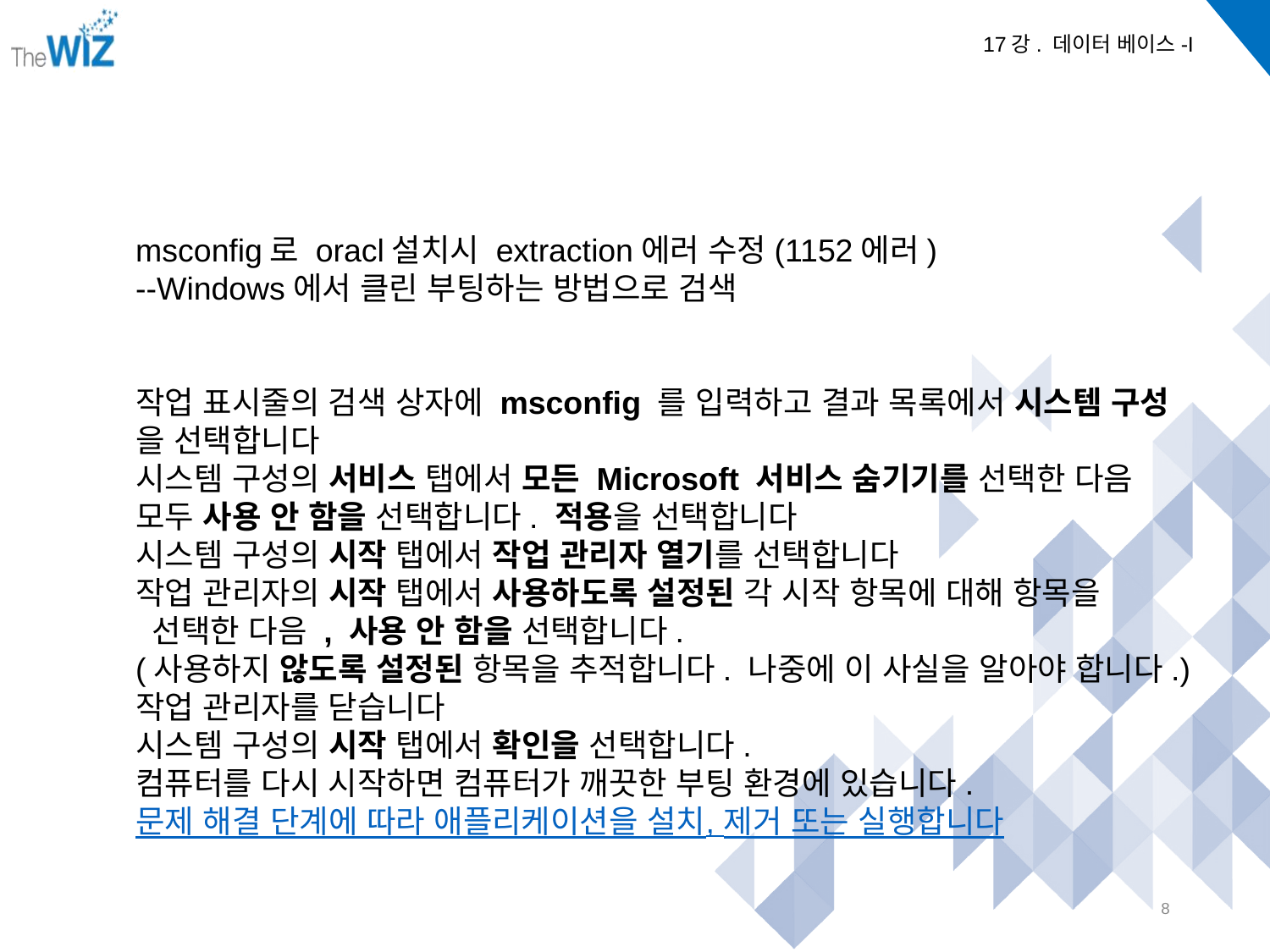

msconfig로 oracl설치시 extraction에러 수정(1152에러)
--Windows에서 클린 부팅하는 방법으로 검색
작업 표시줄의 검색 상자에 msconfig 를 입력하고 결과 목록에서 시스템 구성
을 선택합니다
시스템 구성의 서비스 탭에서 모든 Microsoft 서비스 숨기기를 선택한 다음
모두 사용 안 함을 선택합니다. 적용을 선택합니다
시스템 구성의 시작 탭에서 작업 관리자 열기를 선택합니다
작업 관리자의 시작 탭에서 사용하도록 설정된 각 시작 항목에 대해 항목을
 선택한 다음 , 사용 안 함을 선택합니다.
(사용하지 않도록 설정된 항목을 추적합니다. 나중에 이 사실을 알아야 합니다.)
작업 관리자를 닫습니다
시스템 구성의 시작 탭에서 확인을 선택합니다.
컴퓨터를 다시 시작하면 컴퓨터가 깨끗한 부팅 환경에 있습니다.
문제 해결 단계에 따라 애플리케이션을 설치, 제거 또는 실행합니다
8